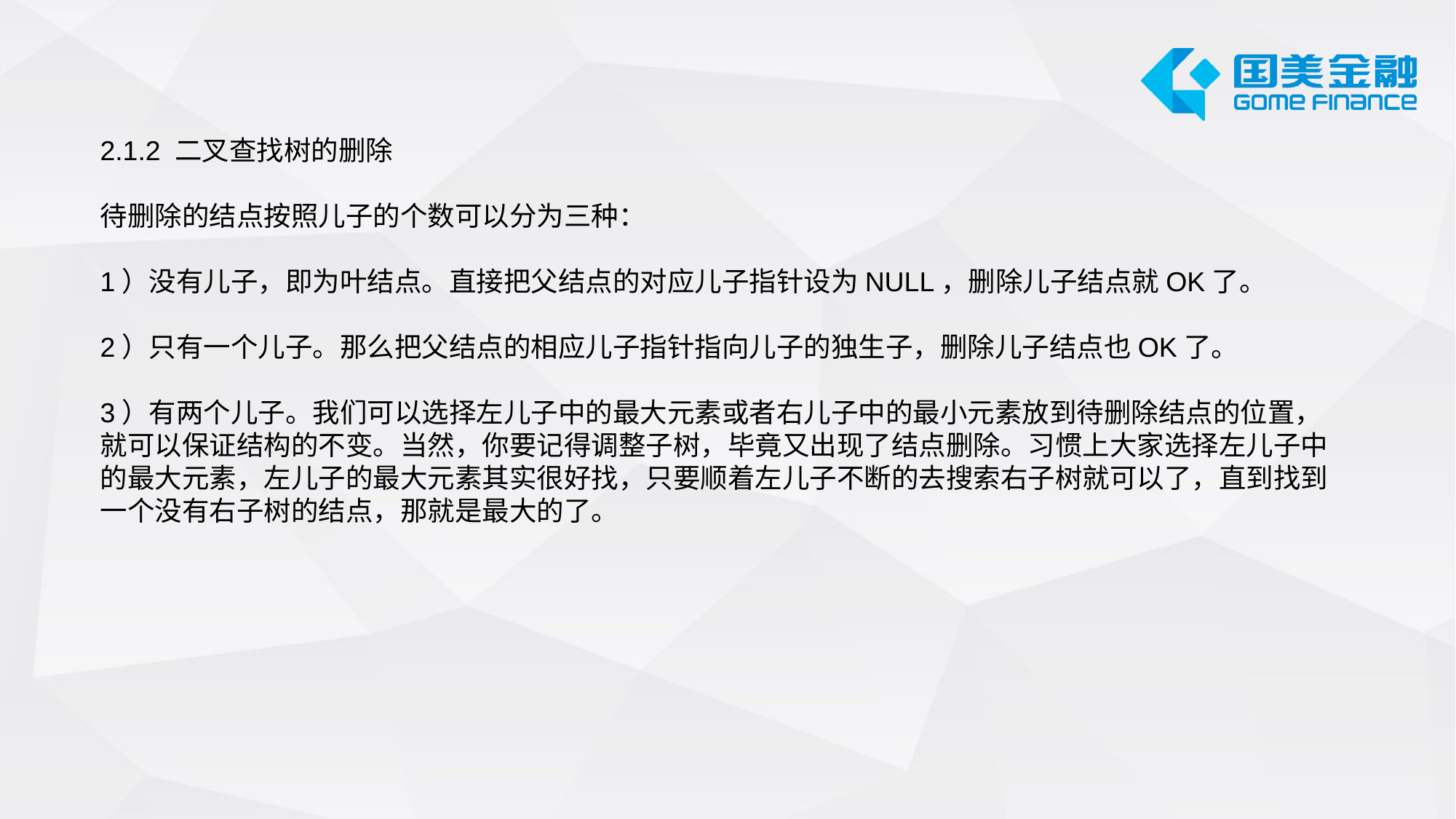

2.1.2 二叉查找树的删除

待删除的结点按照儿子的个数可以分为三种：

1）没有儿子，即为叶结点。直接把父结点的对应儿子指针设为NULL，删除儿子结点就OK了。

2）只有一个儿子。那么把父结点的相应儿子指针指向儿子的独生子，删除儿子结点也OK了。

3）有两个儿子。我们可以选择左儿子中的最大元素或者右儿子中的最小元素放到待删除结点的位置，就可以保证结构的不变。当然，你要记得调整子树，毕竟又出现了结点删除。习惯上大家选择左儿子中的最大元素，左儿子的最大元素其实很好找，只要顺着左儿子不断的去搜索右子树就可以了，直到找到一个没有右子树的结点，那就是最大的了。